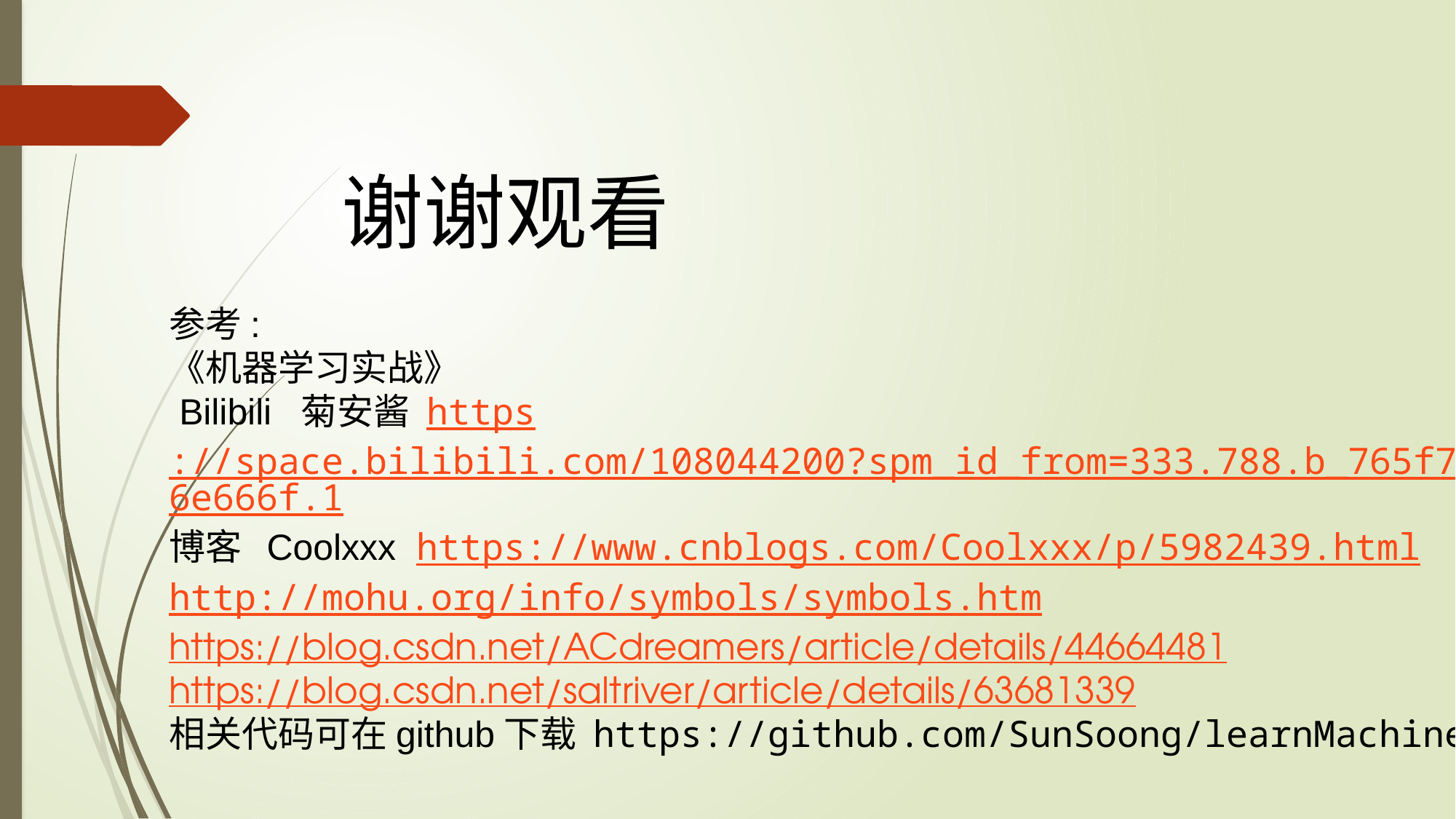

谢谢观看
参考:
《机器学习实战》
 Bilibili  菊安酱 https://space.bilibili.com/108044200?spm_id_from=333.788.b_765f7570696e666f.1
博客  Coolxxx  https://www.cnblogs.com/Coolxxx/p/5982439.html
			http://mohu.org/info/symbols/symbols.htm
			https://blog.csdn.net/ACdreamers/article/details/44664481
			https://blog.csdn.net/saltriver/article/details/63681339
相关代码可在github下载 https://github.com/SunSoong/learnMachine.git